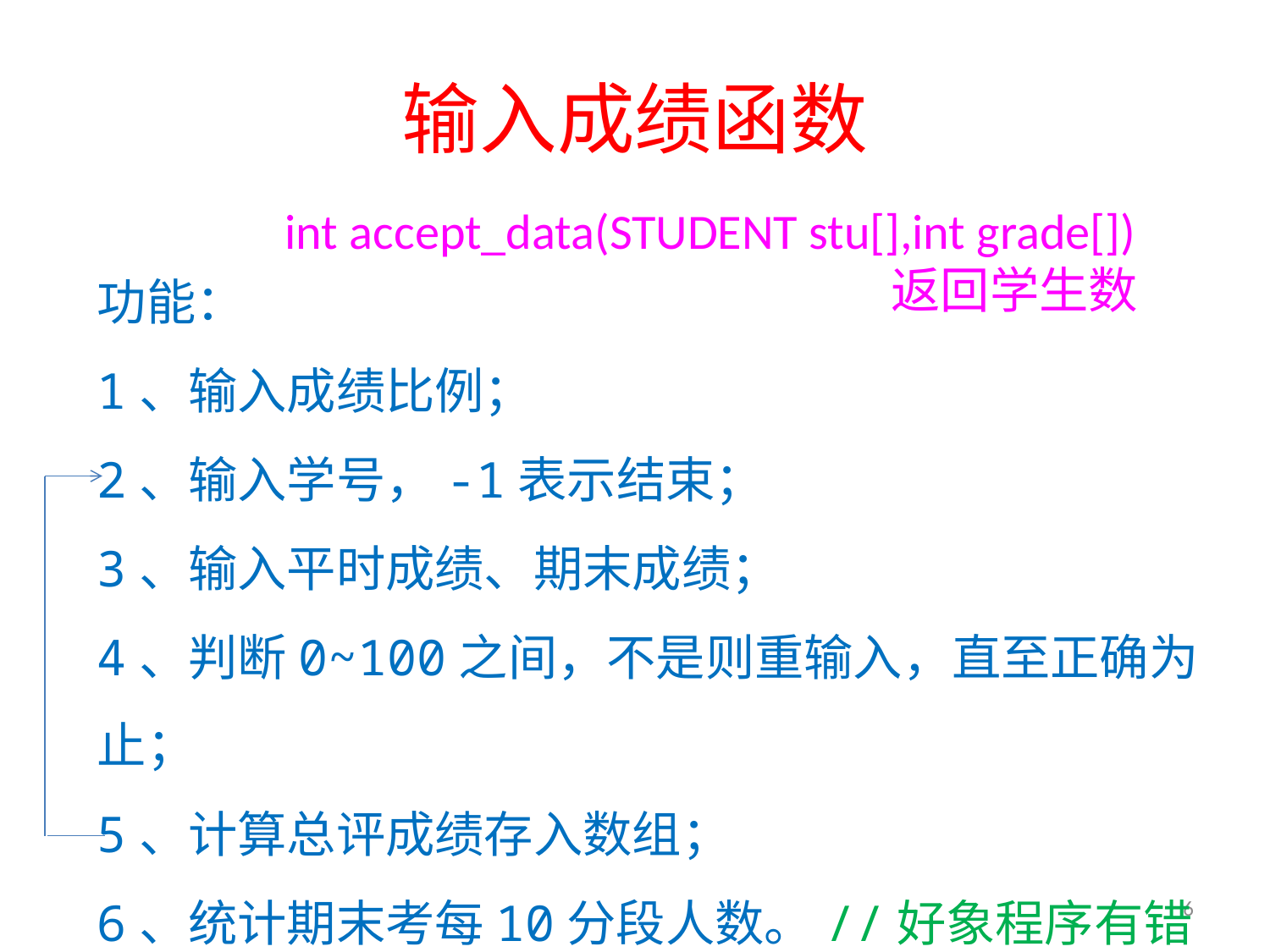

# 输入成绩函数
int accept_data(STUDENT stu[],int grade[])
                                                      返回学生数
功能：
1、输入成绩比例；
2、输入学号，-1表示结束；
3、输入平时成绩、期末成绩；
4、判断0~100之间，不是则重输入，直至正确为止；
5、计算总评成绩存入数组；
6、统计期末考每10分段人数。//好象程序有错
6